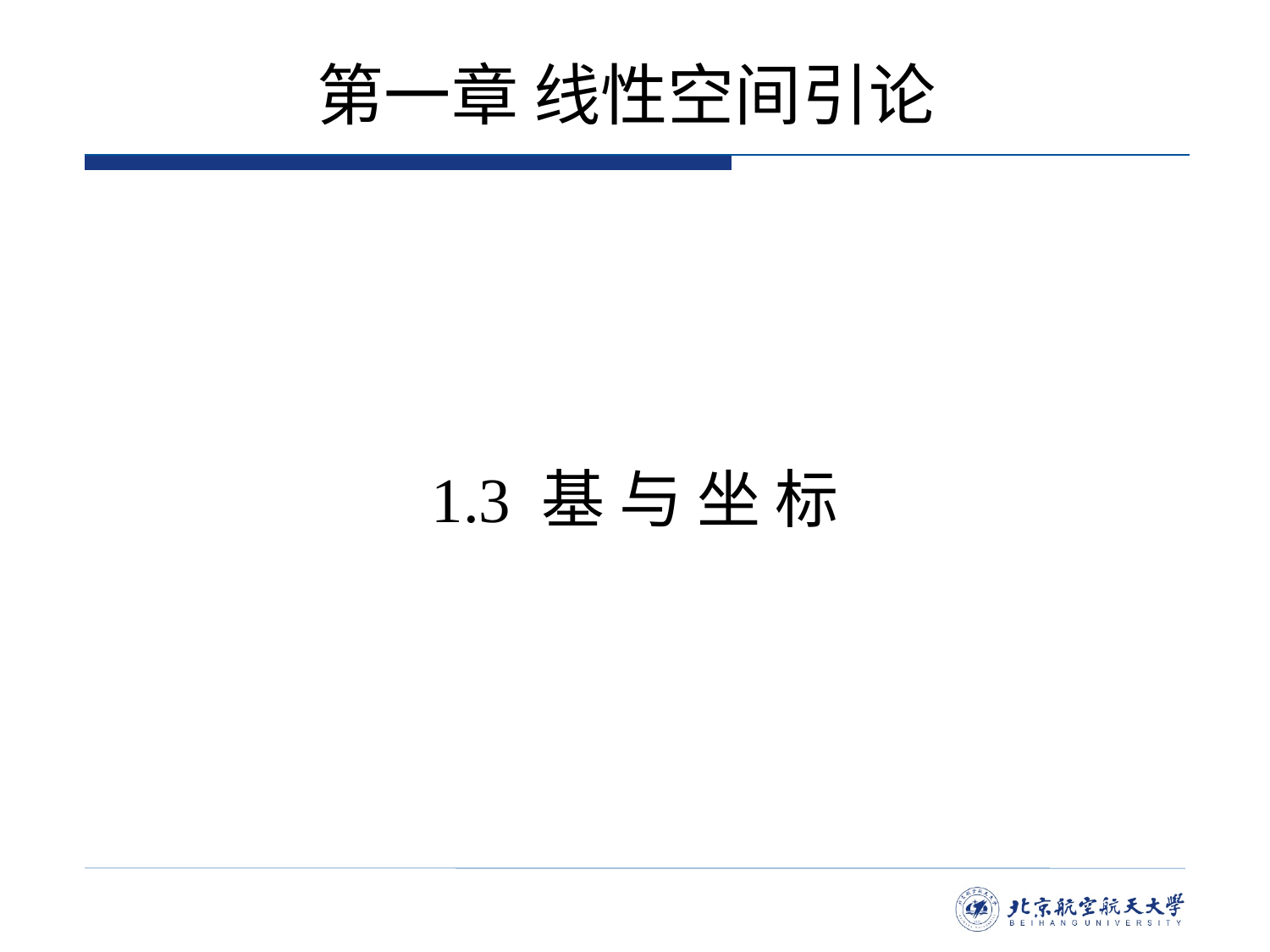

# 第一章 线性空间引论
1.3 基 与 坐 标